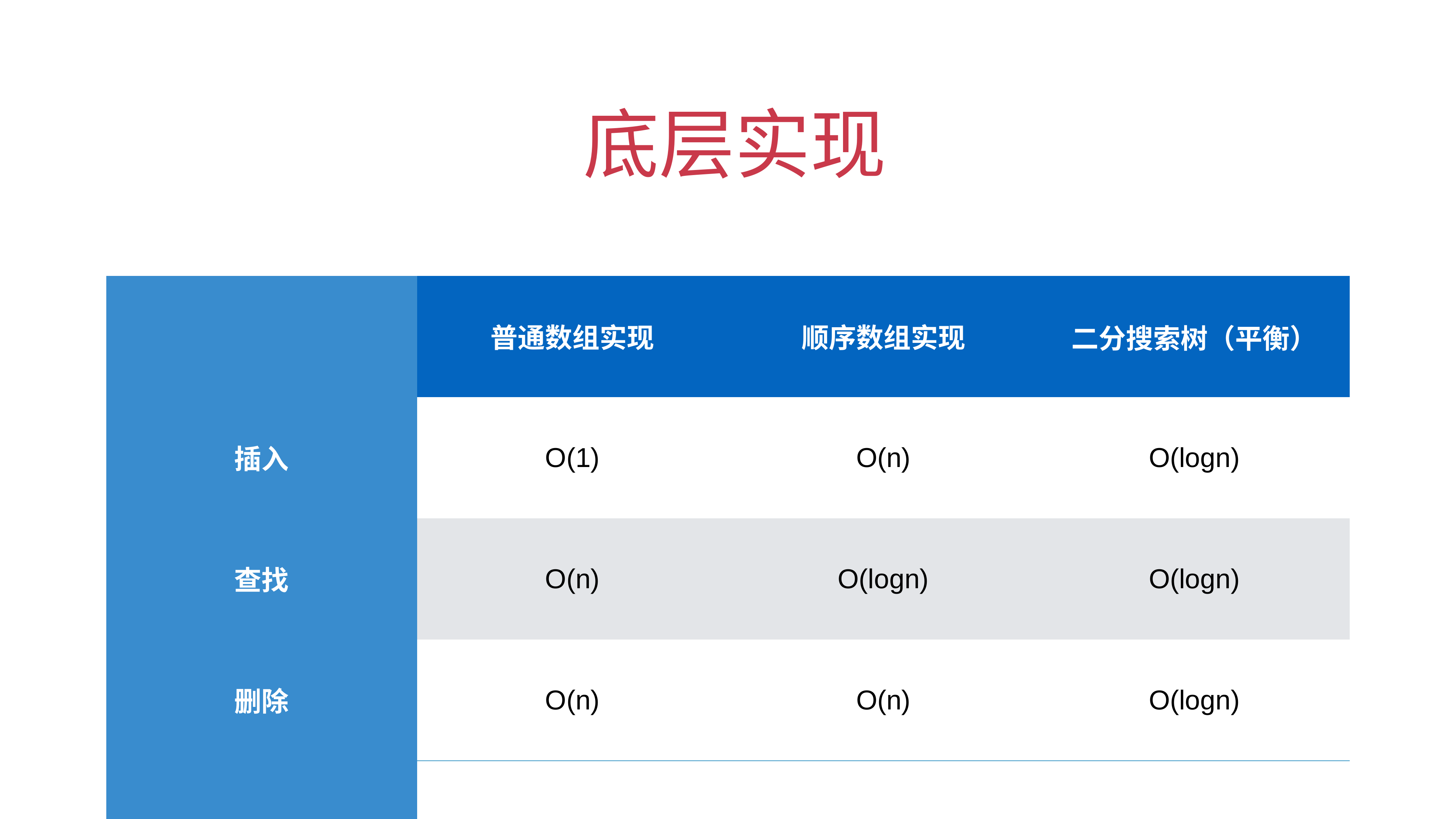

# 底层实现
|  | 普通数组实现 | 顺序数组实现 | 二分搜索树（平衡） |
| --- | --- | --- | --- |
| 插入 | O(1) | O(n) | O(logn) |
| 查找 | O(n) | O(logn) | O(logn) |
| 删除 | O(n) | O(n) | O(logn) |
|  |  |  |  |